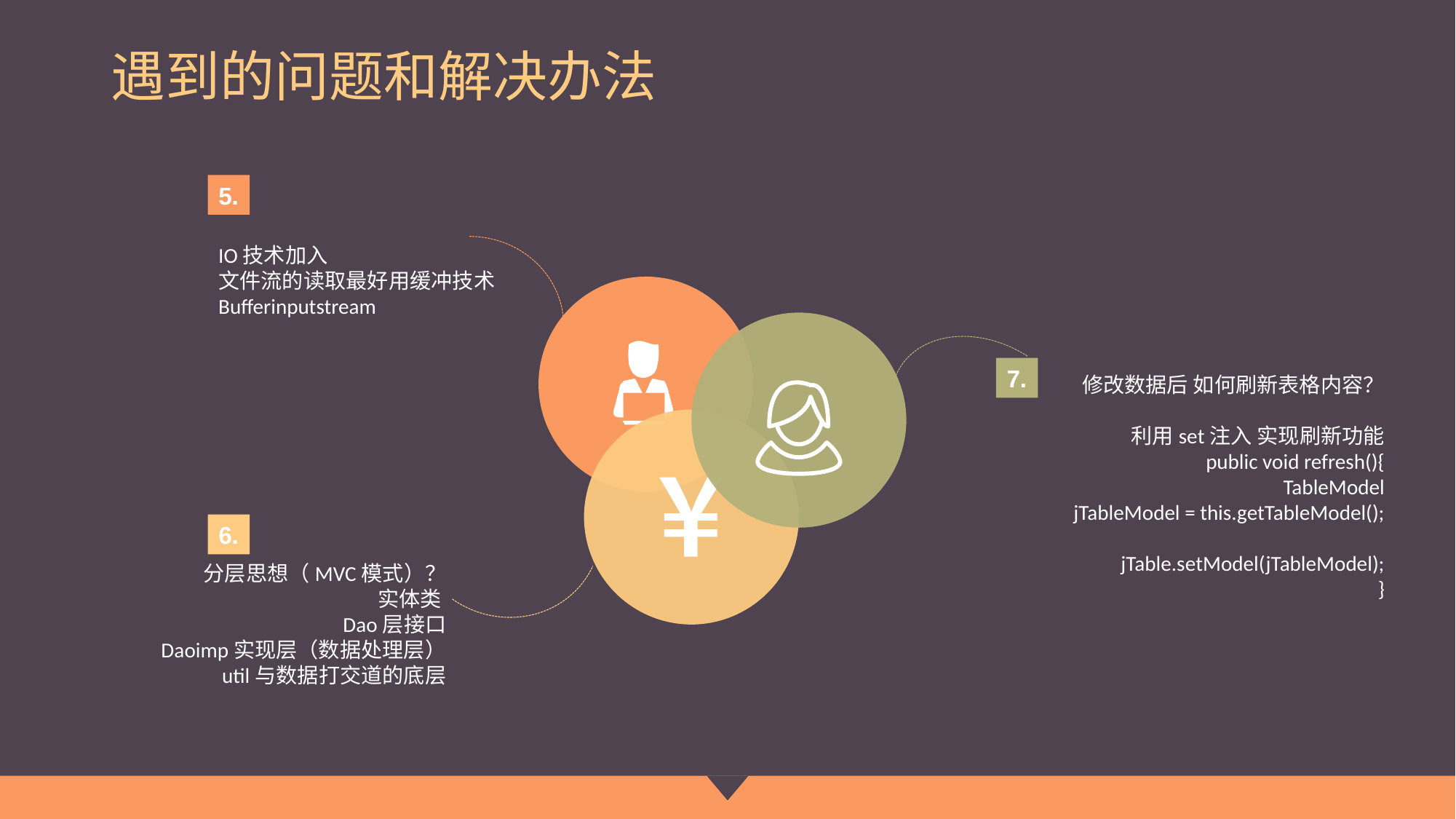

# 遇到的问题和解决办法
5.
IO技术加入
文件流的读取最好用缓冲技术
Bufferinputstream

7.
修改数据后 如何刷新表格内容？

利用set注入 实现刷新功能
public void refresh(){
		TableModel jTableModel = this.getTableModel();
		jTable.setModel(jTableModel);
	}

6.
分层思想（MVC模式）？
实体类
Dao层接口
Daoimp实现层（数据处理层）
util与数据打交道的底层